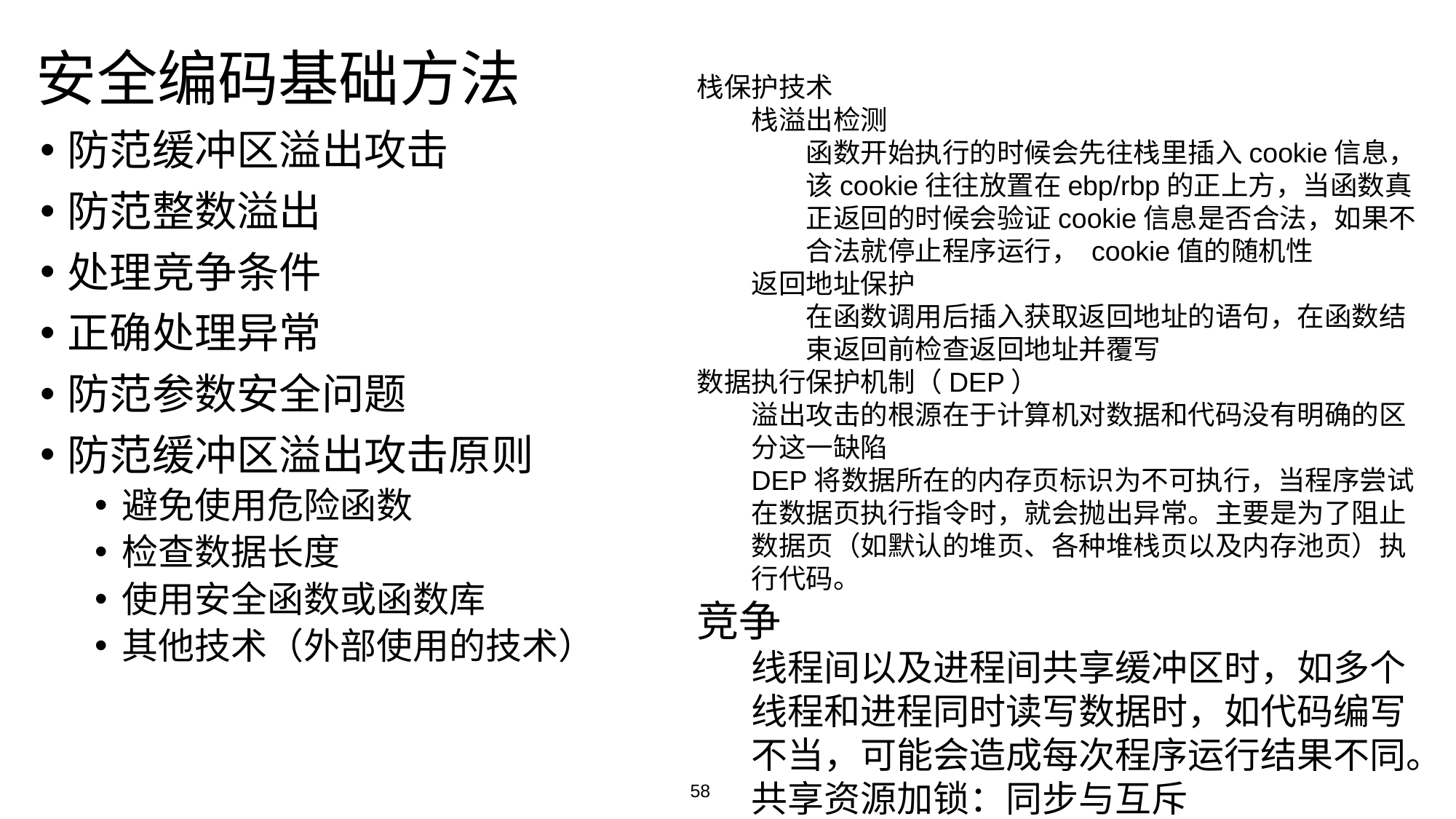

安全编码基础方法
栈保护技术
栈溢出检测
函数开始执行的时候会先往栈里插入cookie信息，该cookie往往放置在ebp/rbp的正上方，当函数真正返回的时候会验证cookie信息是否合法，如果不合法就停止程序运行， cookie值的随机性
返回地址保护
在函数调用后插入获取返回地址的语句，在函数结束返回前检查返回地址并覆写
数据执行保护机制（DEP）
溢出攻击的根源在于计算机对数据和代码没有明确的区分这一缺陷
DEP将数据所在的内存页标识为不可执行，当程序尝试在数据页执行指令时，就会抛出异常。主要是为了阻止数据页（如默认的堆页、各种堆栈页以及内存池页）执行代码。
竞争
线程间以及进程间共享缓冲区时，如多个线程和进程同时读写数据时，如代码编写不当，可能会造成每次程序运行结果不同。
共享资源加锁：同步与互斥

防范缓冲区溢出攻击
防范整数溢出
处理竞争条件
正确处理异常
防范参数安全问题
防范缓冲区溢出攻击原则
避免使用危险函数
检查数据长度
使用安全函数或函数库
其他技术（外部使用的技术）

58